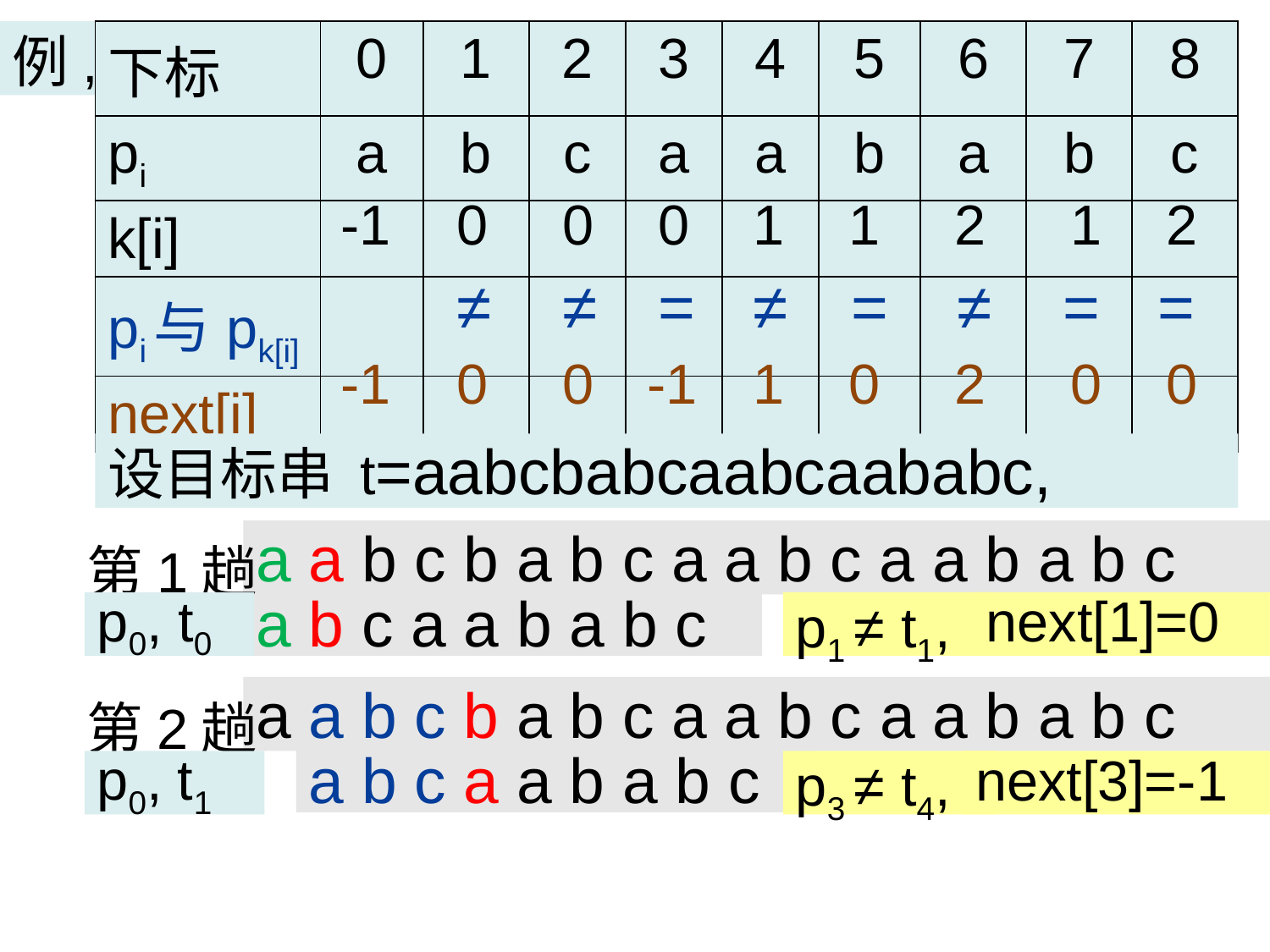

例, p=abcaababc,
| 下标 | 0 | 1 | 2 | 3 | 4 | 5 | 6 | 7 | 8 |
| --- | --- | --- | --- | --- | --- | --- | --- | --- | --- |
| pi | a | b | c | a | a | b | a | b | c |
| k[i] |  |  |  |  |  |  |  |  |  |
| pi与pk[i] |  |  |  |  |  |  |  |  |  |
| next[i] |  |  |  |  |  |  |  |  |  |
0
-1
0
0
1
1
2
1
2
≠
≠
=
≠
=
≠
=
=
-1
0
0
-1
1
0
2
0
0
设目标串 t=aabcbabcaabcaababc,
第1趟
a a b c b a b c a a b c a a b a b c
a b c a a b a b c
p0, t0
p1 ≠ t1,
next[1]=0
第2趟
a a b c b a b c a a b c a a b a b c
a b c a a b a b c
p0, t1
p3 ≠ t4,
next[3]=-1